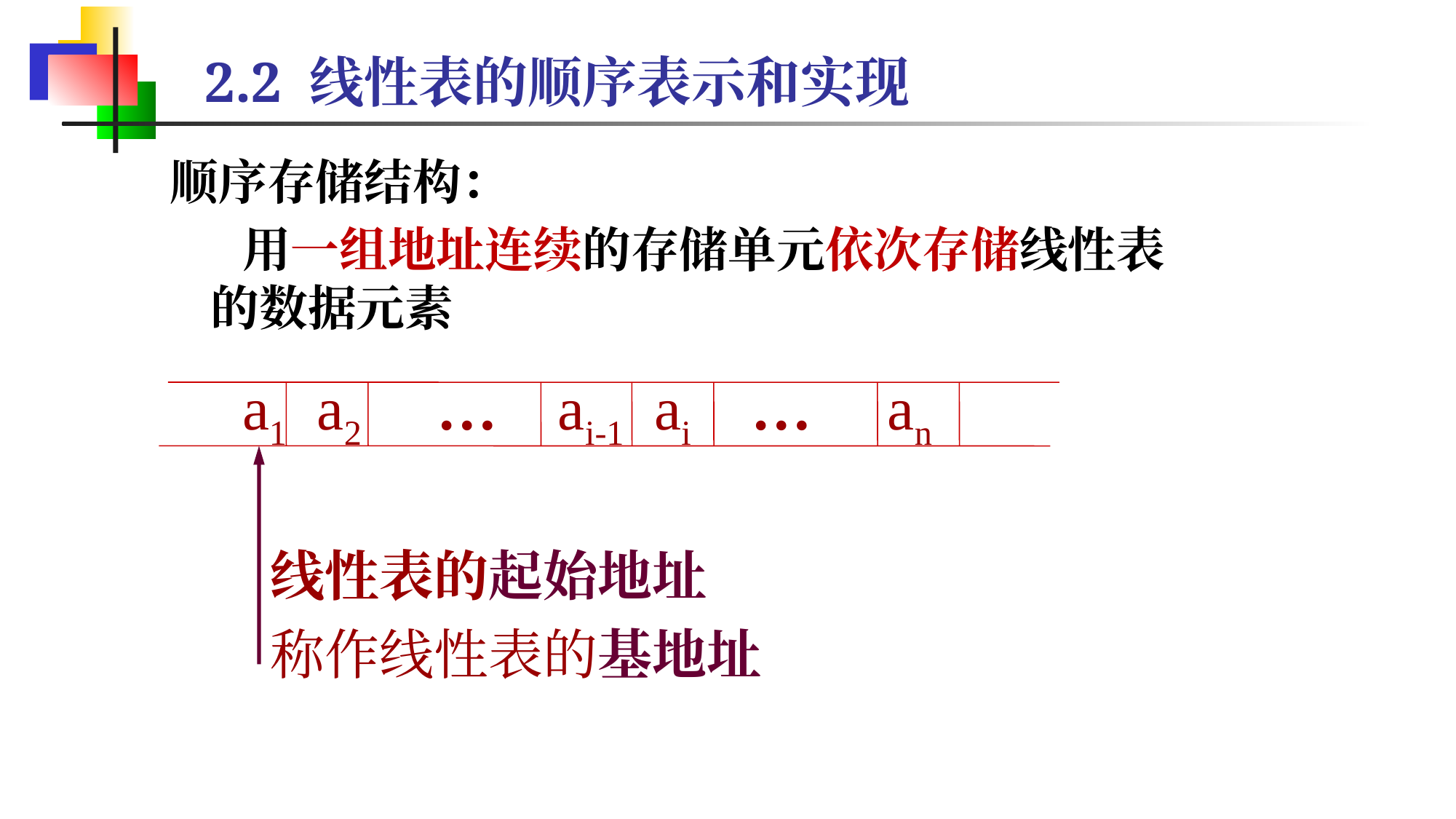

# 2.2 线性表的顺序表示和实现
顺序存储结构：
     用一组地址连续的存储单元依次存储线性表的数据元素

 a1  a2     …    ai-1  ai    …     an

线性表的起始地址
称作线性表的基地址